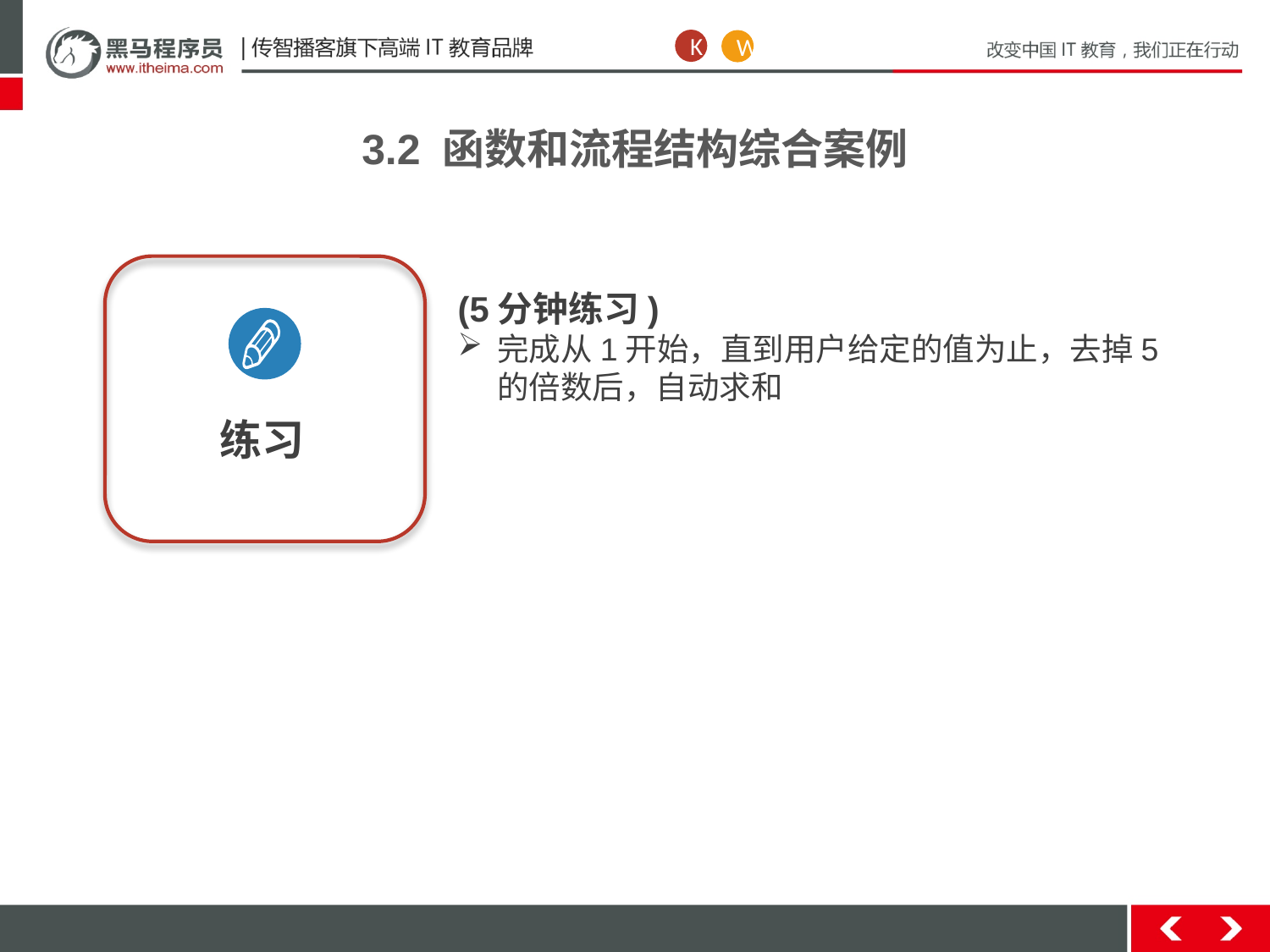

K
W
3.2 函数和流程结构综合案例

练习
(5分钟练习)
完成从1开始，直到用户给定的值为止，去掉5的倍数后，自动求和